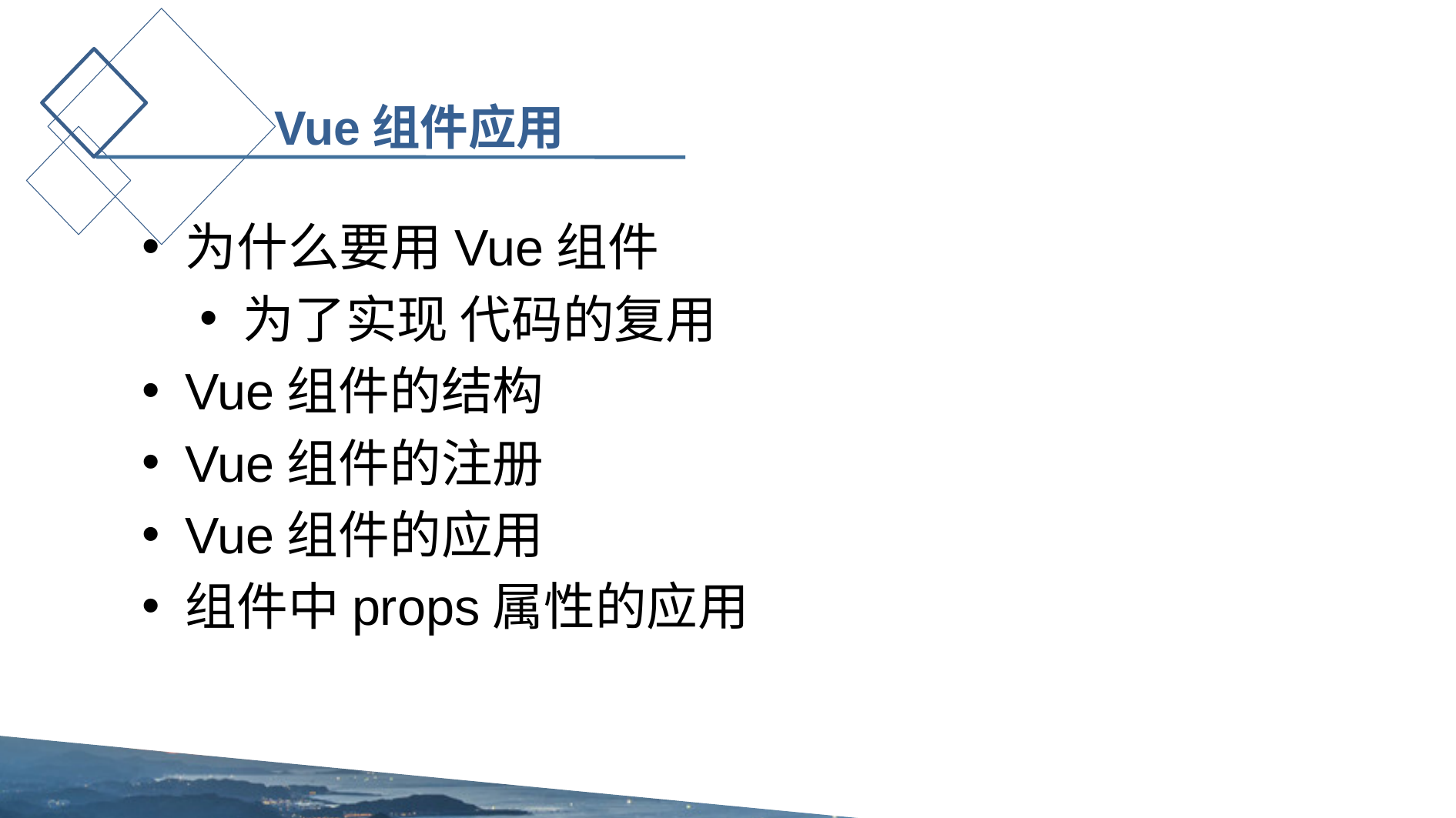

Vue组件应用
为什么要用Vue组件
为了实现 代码的复用
Vue组件的结构
Vue组件的注册
Vue组件的应用
组件中props属性的应用